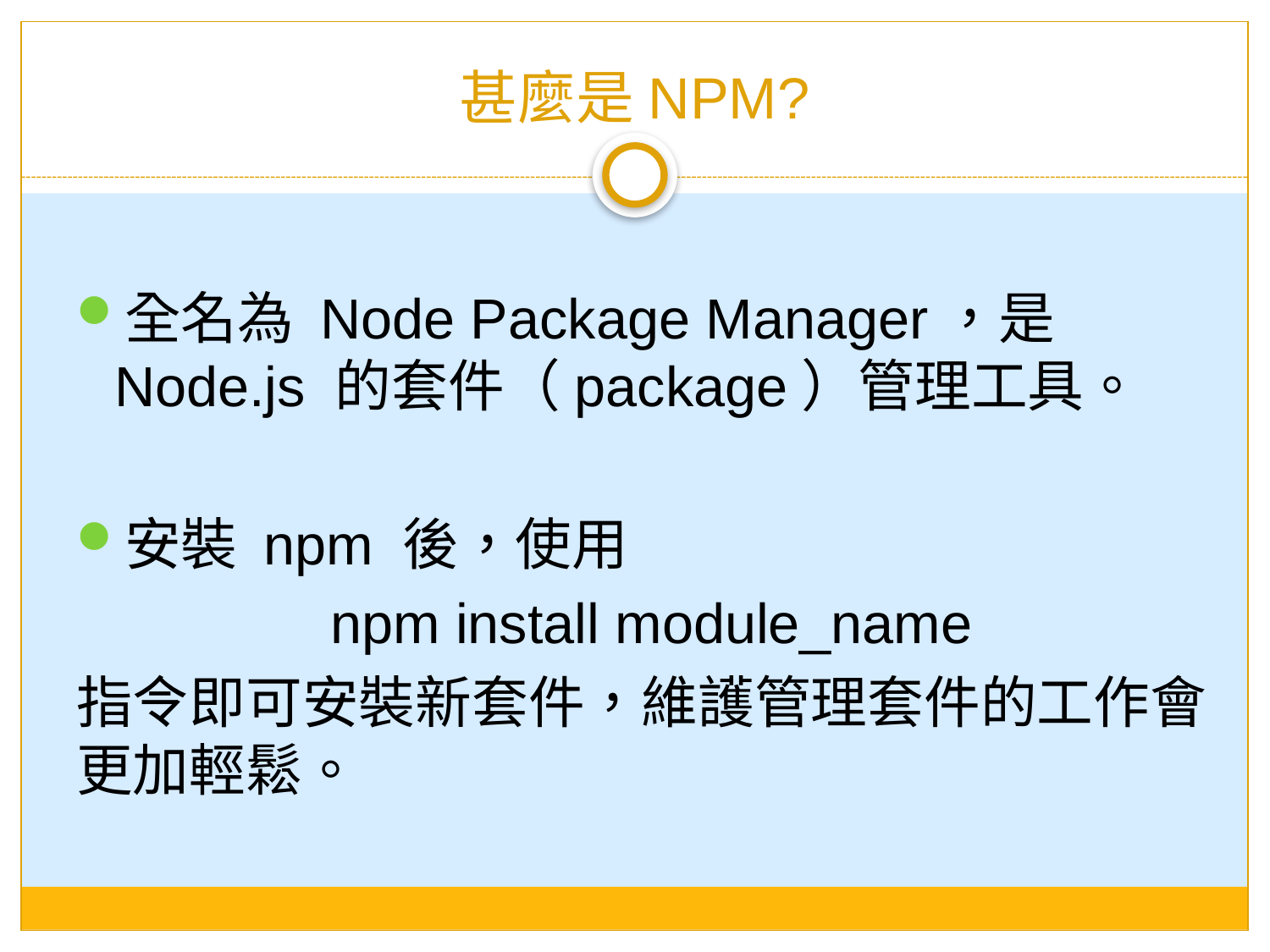

# 甚麼是NPM?
全名為 Node Package Manager，是 Node.js 的套件（package）管理工具。

安裝 npm 後，使用
		npm install module_name
指令即可安裝新套件，維護管理套件的工作會更加輕鬆。